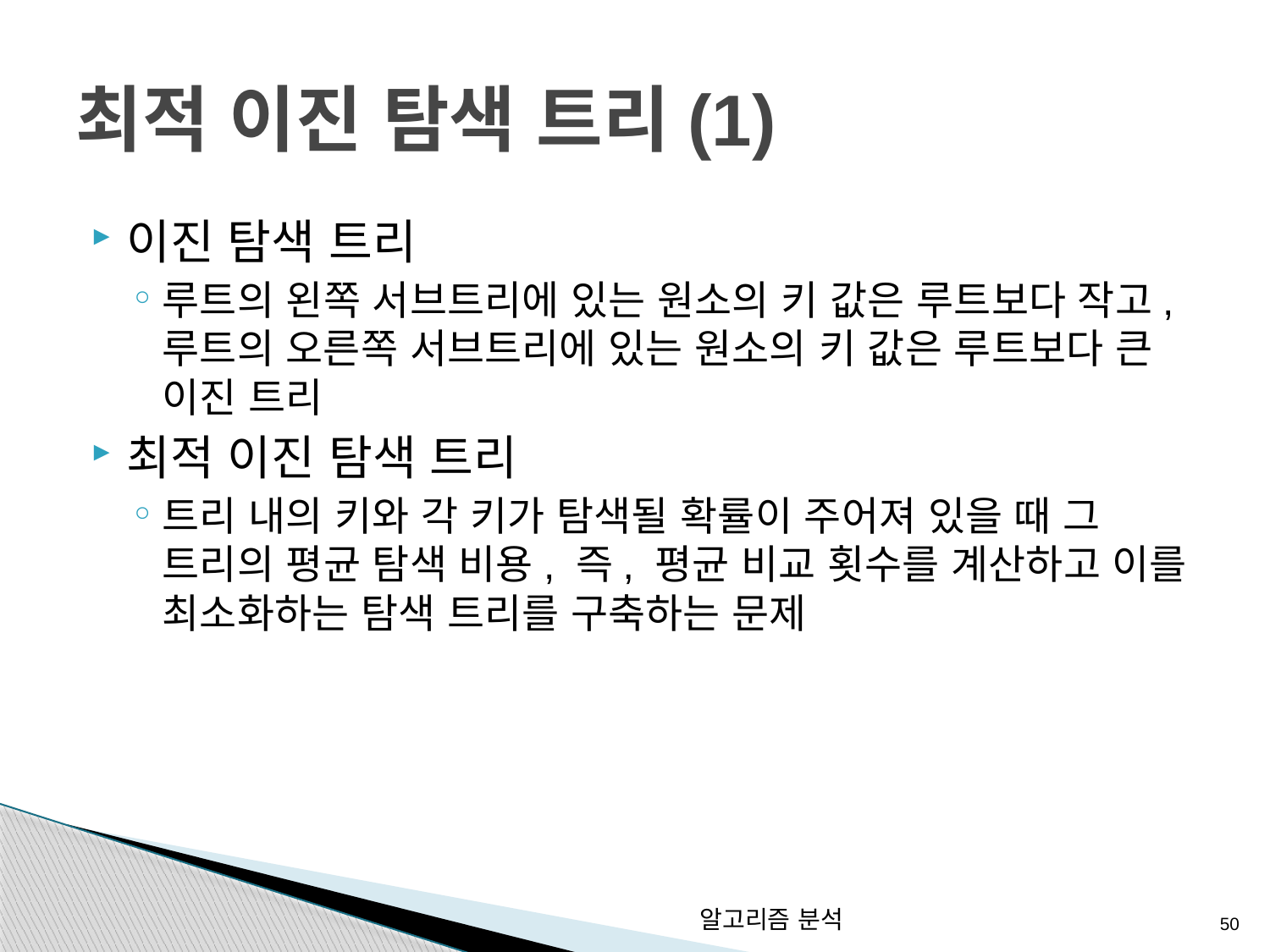

# 최적 이진 탐색 트리(1)
이진 탐색 트리
루트의 왼쪽 서브트리에 있는 원소의 키 값은 루트보다 작고, 루트의 오른쪽 서브트리에 있는 원소의 키 값은 루트보다 큰 이진 트리
최적 이진 탐색 트리
트리 내의 키와 각 키가 탐색될 확률이 주어져 있을 때 그 트리의 평균 탐색 비용, 즉, 평균 비교 횟수를 계산하고 이를 최소화하는 탐색 트리를 구축하는 문제
50
알고리즘 분석